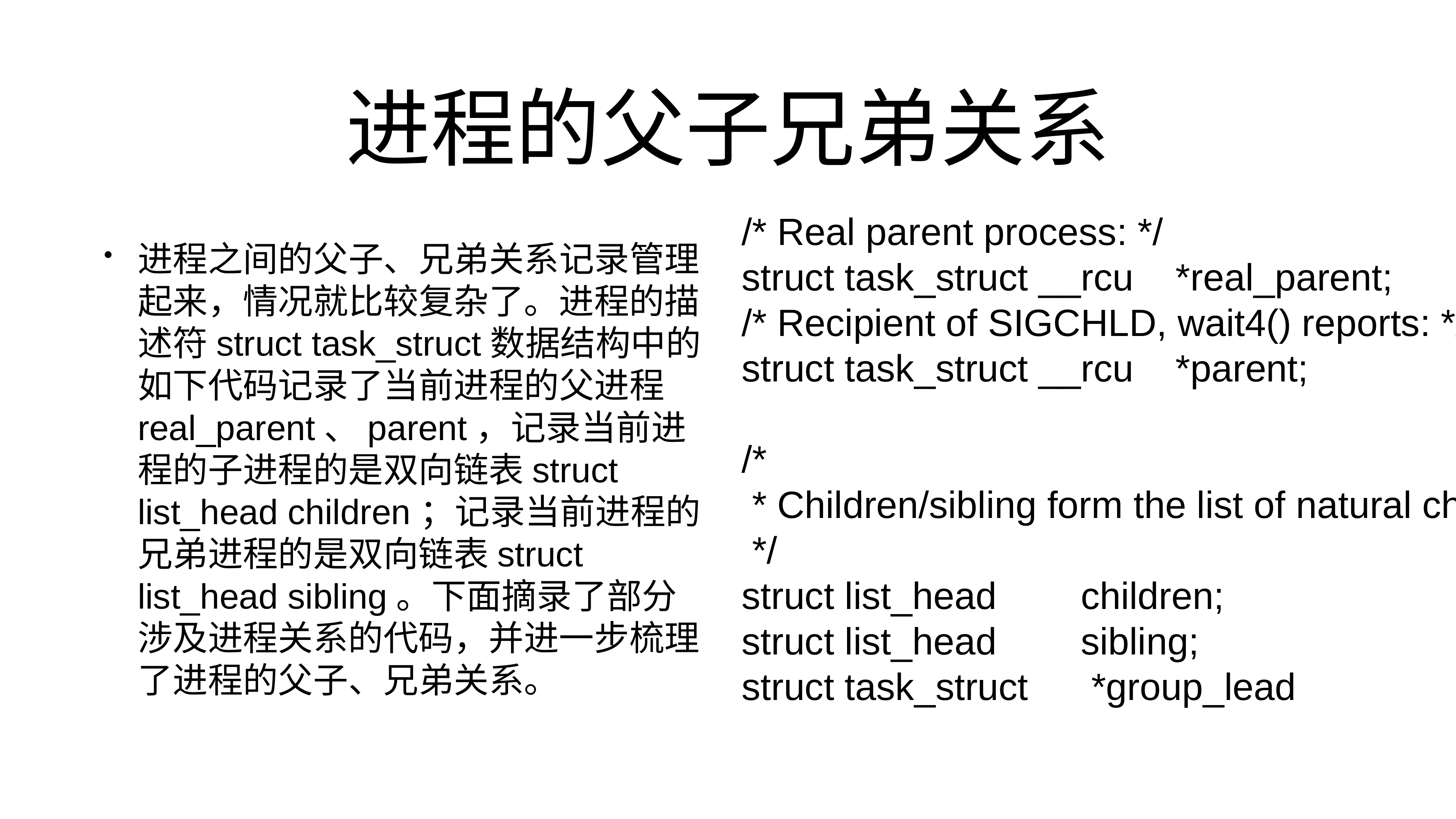

# 进程的父子兄弟关系

    /* Real parent process: */
    struct task_struct __rcu    *real_parent;
    /* Recipient of SIGCHLD, wait4() reports: */
    struct task_struct __rcu    *parent;

    /*
     * Children/sibling form the list of natural children:
     */
    struct list_head        children;
    struct list_head        sibling;
    struct task_struct      *group_lead
进程之间的父子、兄弟关系记录管理起来，情况就比较复杂了。进程的描述符struct task_struct数据结构中的如下代码记录了当前进程的父进程real_parent、parent，记录当前进程的子进程的是双向链表struct list_head children；记录当前进程的兄弟进程的是双向链表struct list_head sibling。下面摘录了部分涉及进程关系的代码，并进一步梳理了进程的父子、兄弟关系。